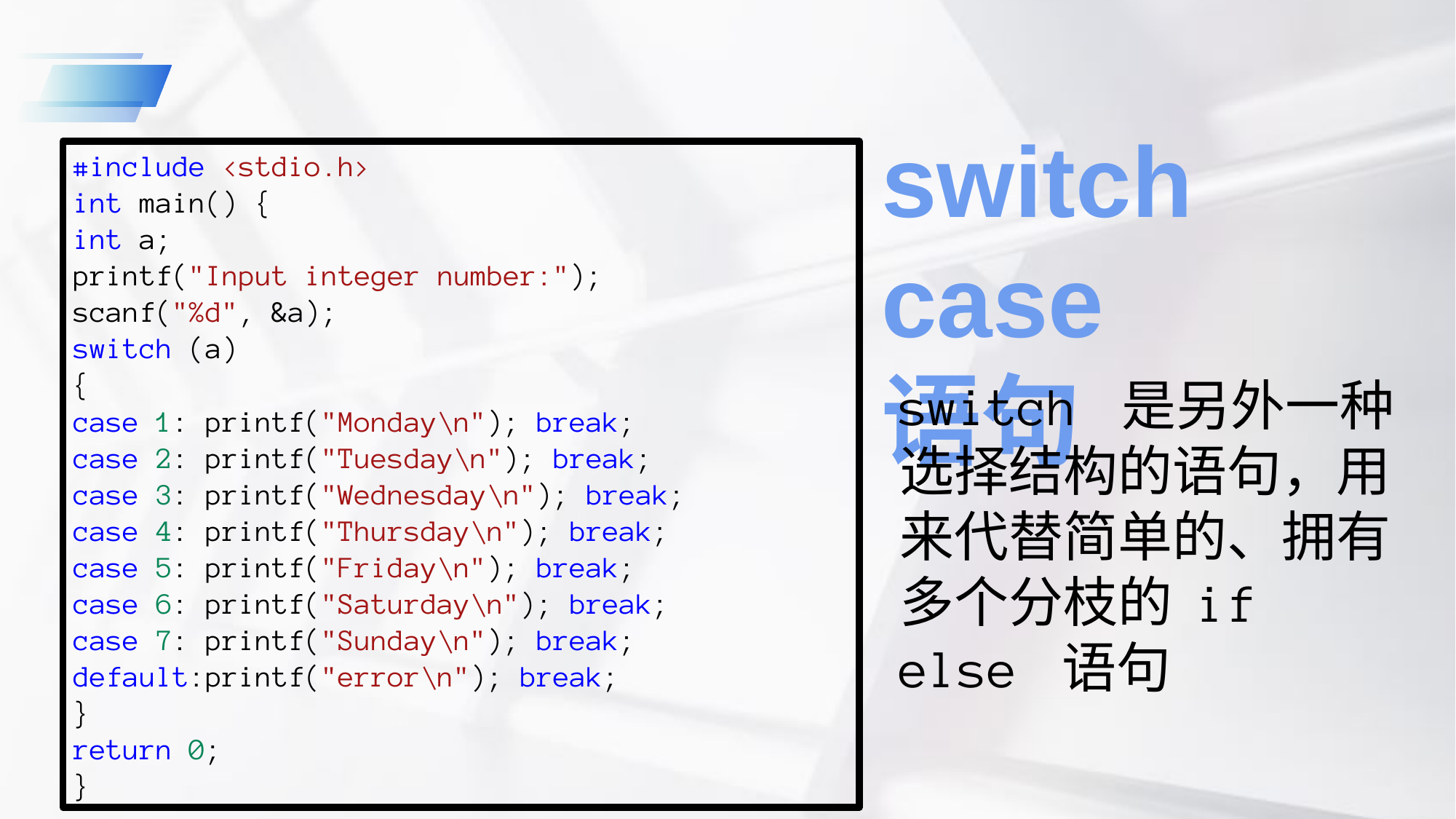

switch  case
语句
#include <stdio.h>
int main() {
int a;
printf("Input integer number:");
scanf("%d", &a);
switch (a)
{
case 1: printf("Monday\n"); break;
case 2: printf("Tuesday\n"); break;
case 3: printf("Wednesday\n"); break;
case 4: printf("Thursday\n"); break;
case 5: printf("Friday\n"); break;
case 6: printf("Saturday\n"); break;
case 7: printf("Sunday\n"); break;
default:printf("error\n"); break;
}
return 0;
}
switch 是另外一种选择结构的语句，用来代替简单的、拥有多个分枝的 if else 语句